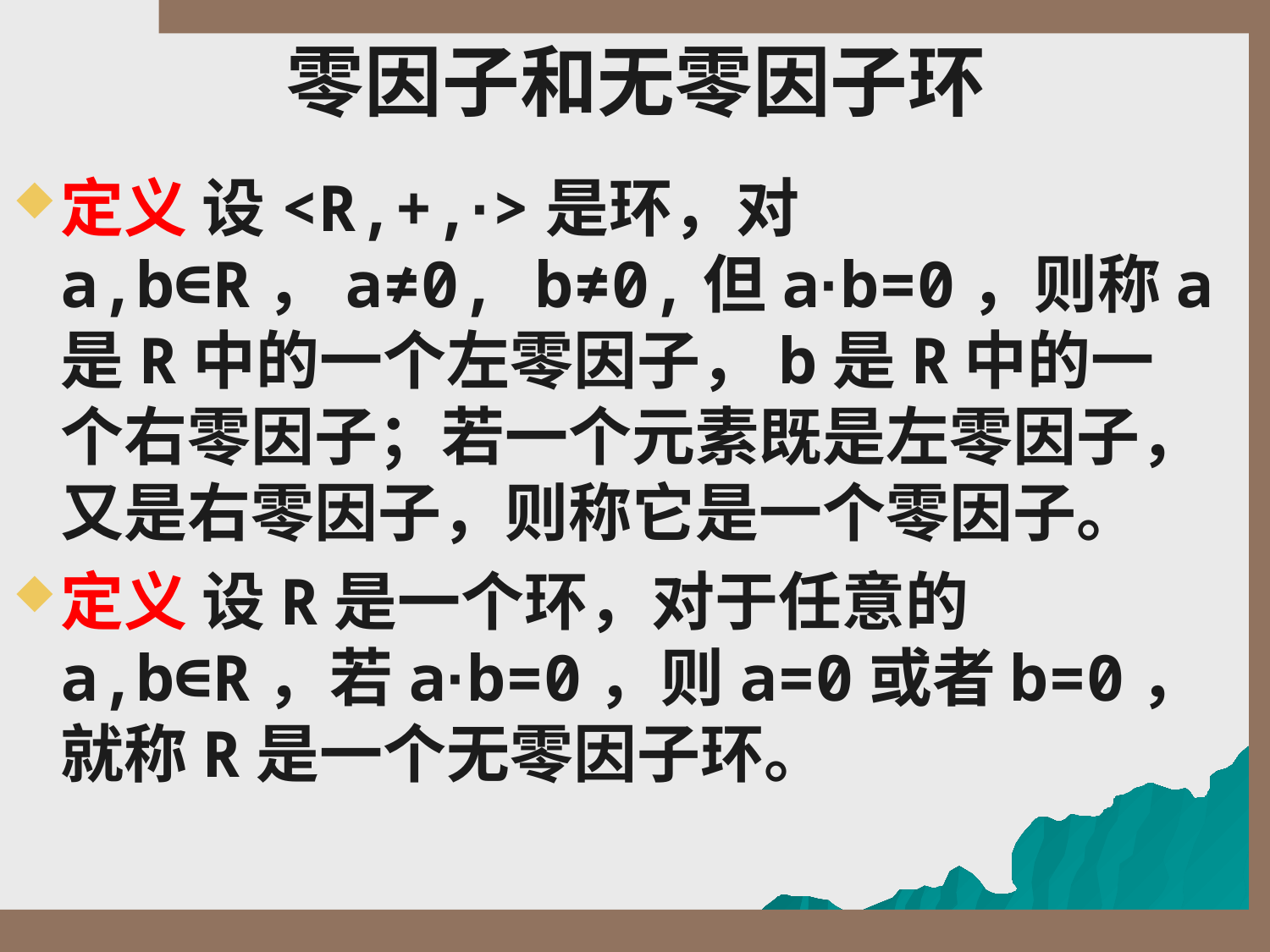

# 零因子和无零因子环
定义 设<R,+,·>是环，对a,b∈R，a≠0, b≠0,但a·b=0，则称a是R中的一个左零因子，b是R中的一个右零因子；若一个元素既是左零因子，又是右零因子，则称它是一个零因子。
定义 设R是一个环，对于任意的a,b∈R，若a·b=0，则a=0或者b=0，就称R是一个无零因子环。
77